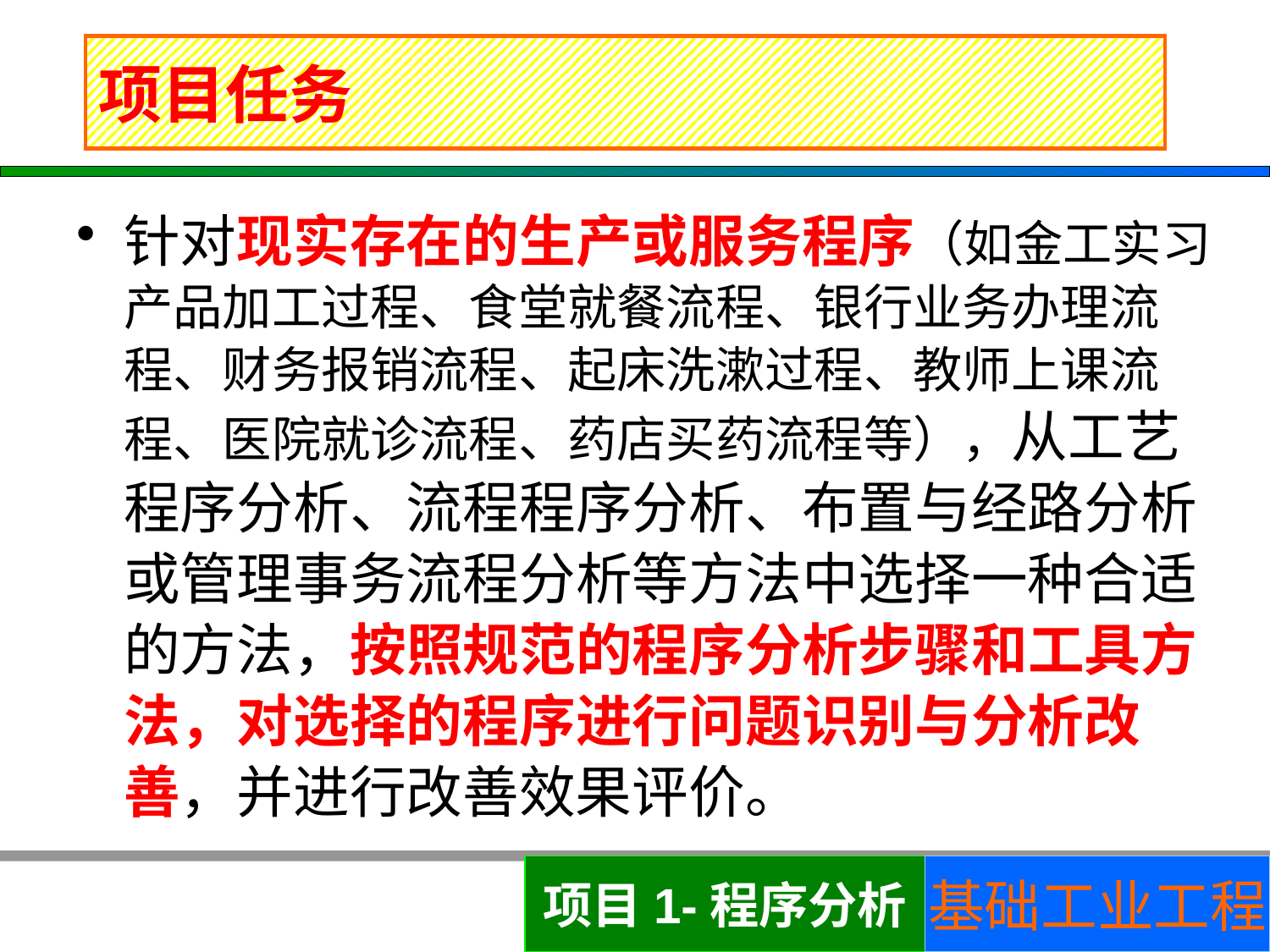

# 项目任务
针对现实存在的生产或服务程序（如金工实习产品加工过程、食堂就餐流程、银行业务办理流程、财务报销流程、起床洗漱过程、教师上课流程、医院就诊流程、药店买药流程等），从工艺程序分析、流程程序分析、布置与经路分析或管理事务流程分析等方法中选择一种合适的方法，按照规范的程序分析步骤和工具方法，对选择的程序进行问题识别与分析改善，并进行改善效果评价。